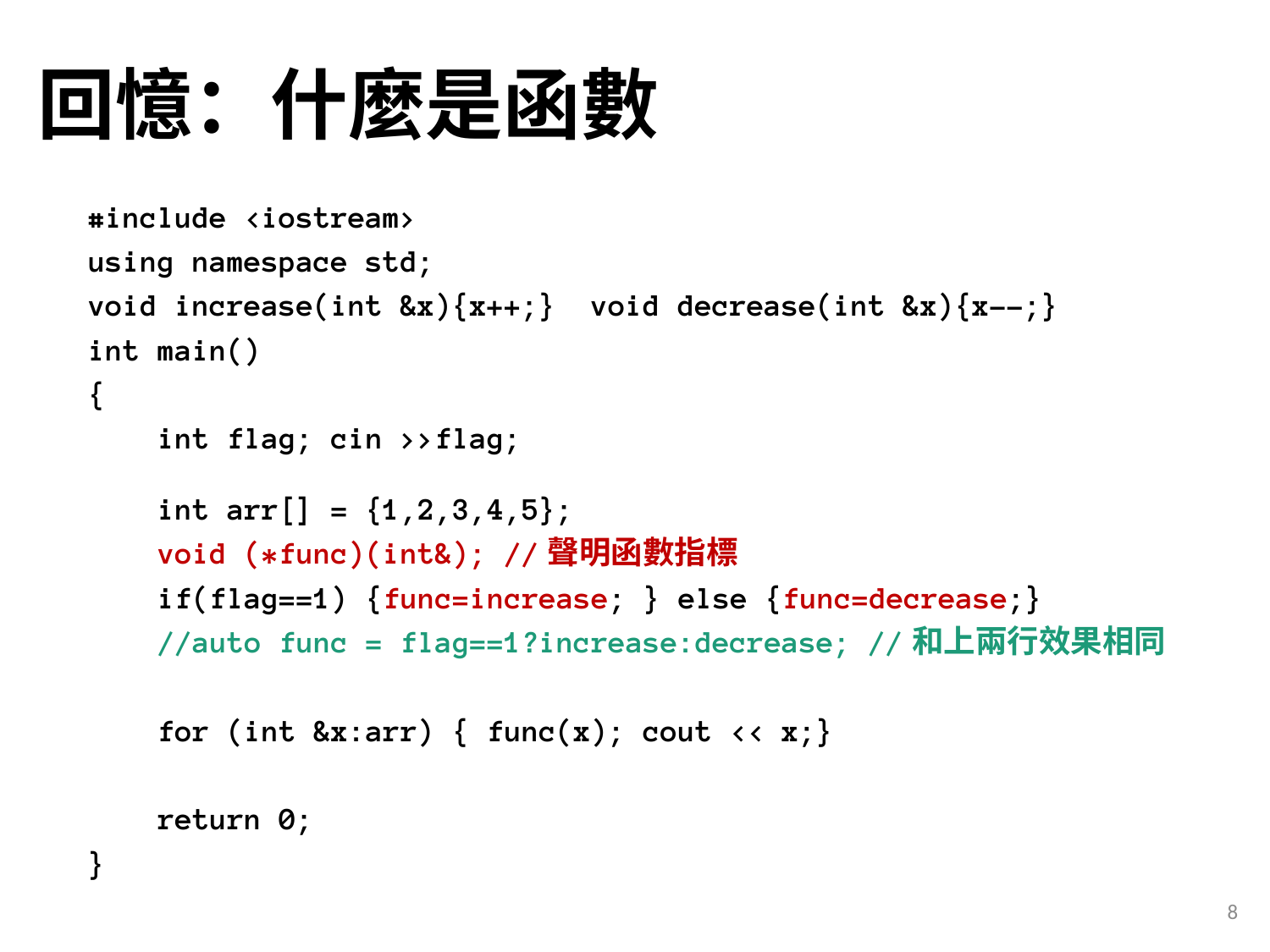

# 回憶：什麼是函數
#include <iostream>
using namespace std;
void increase(int &x){x++;}  void decrease(int &x){x--;}
int main()
{
    int flag; cin >>flag;
    int arr[] = {1,2,3,4,5};
    void (*func)(int&); //聲明函數指標
    if(flag==1) {func=increase; } else {func=decrease;}
    //auto func = flag==1?increase:decrease; //和上兩行效果相同

    for (int &x:arr) { func(x); cout << x;}

    return 0;
}
8